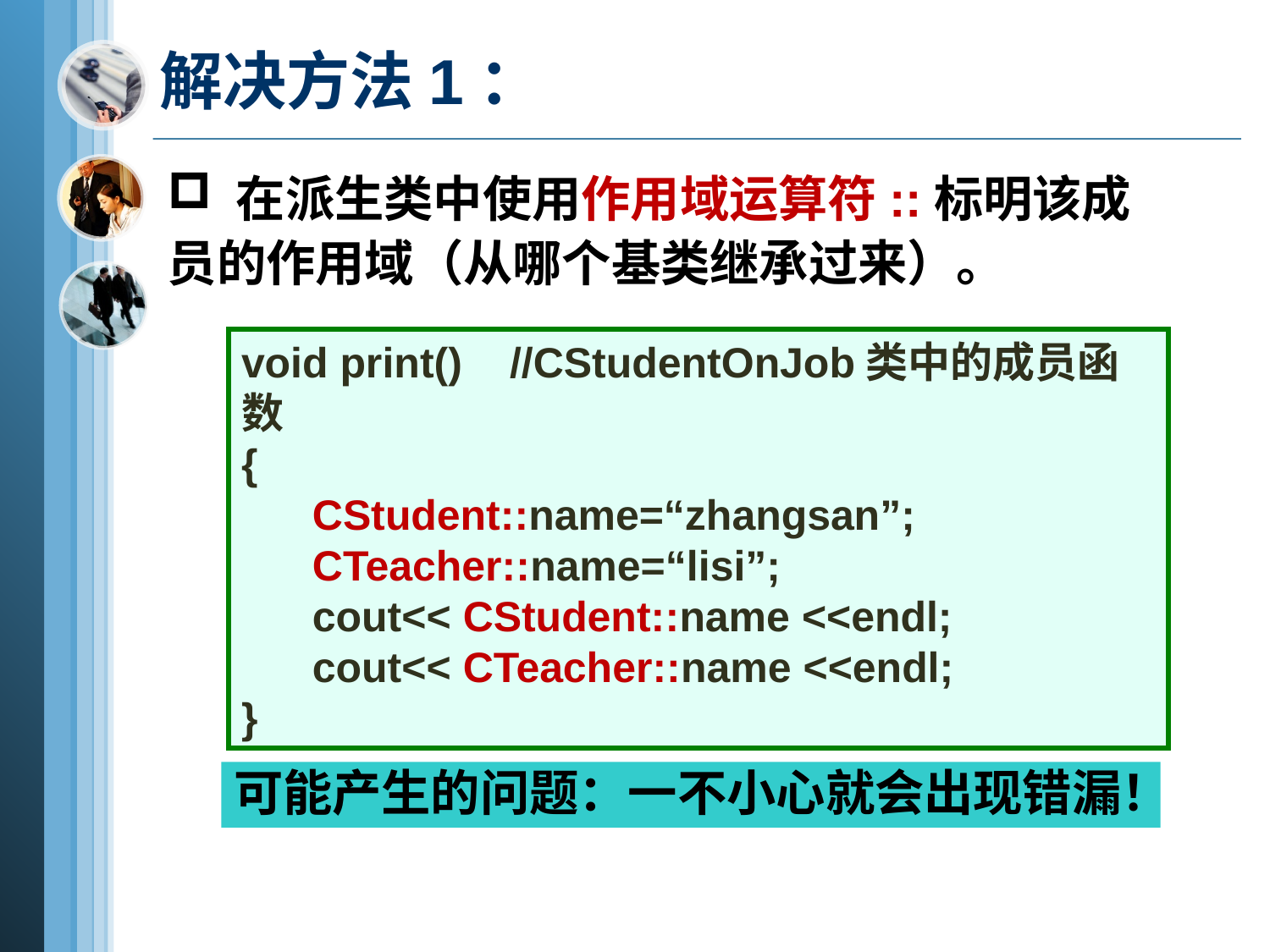

# 解决方法1：
 在派生类中使用作用域运算符::标明该成员的作用域（从哪个基类继承过来）。
void print()    //CStudentOnJob类中的成员函数
{
      CStudent::name=“zhangsan”;
      CTeacher::name=“lisi”;
      cout<< CStudent::name <<endl;
      cout<< CTeacher::name <<endl;
}
可能产生的问题：一不小心就会出现错漏！